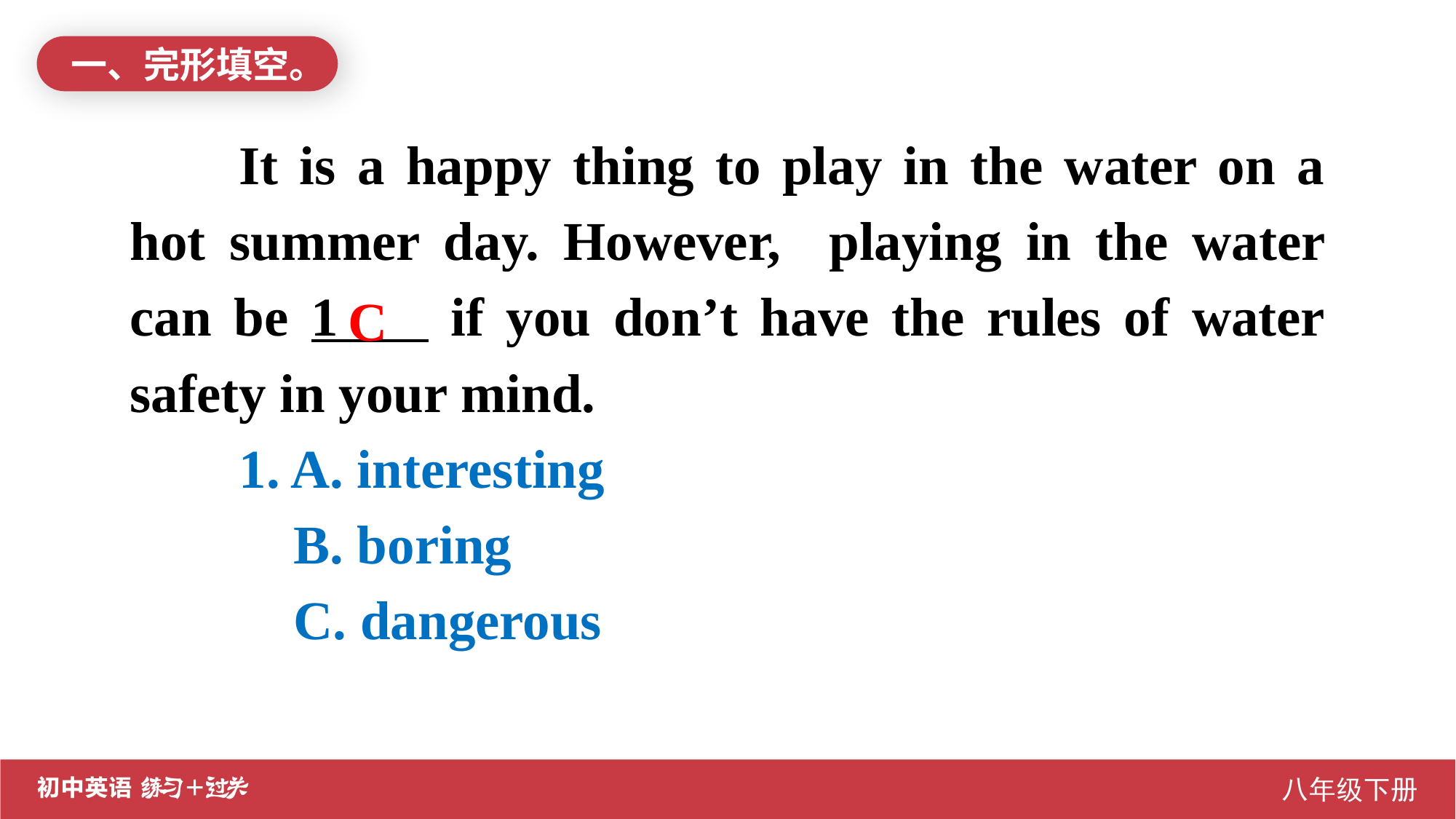

一、完形填空。
It is a happy thing to play in the water on a hot summer day. However,  playing in the water can be 1     if you don’t have the rules of water safety in your mind.
1. A. interesting
    B. boring
    C. dangerous

C